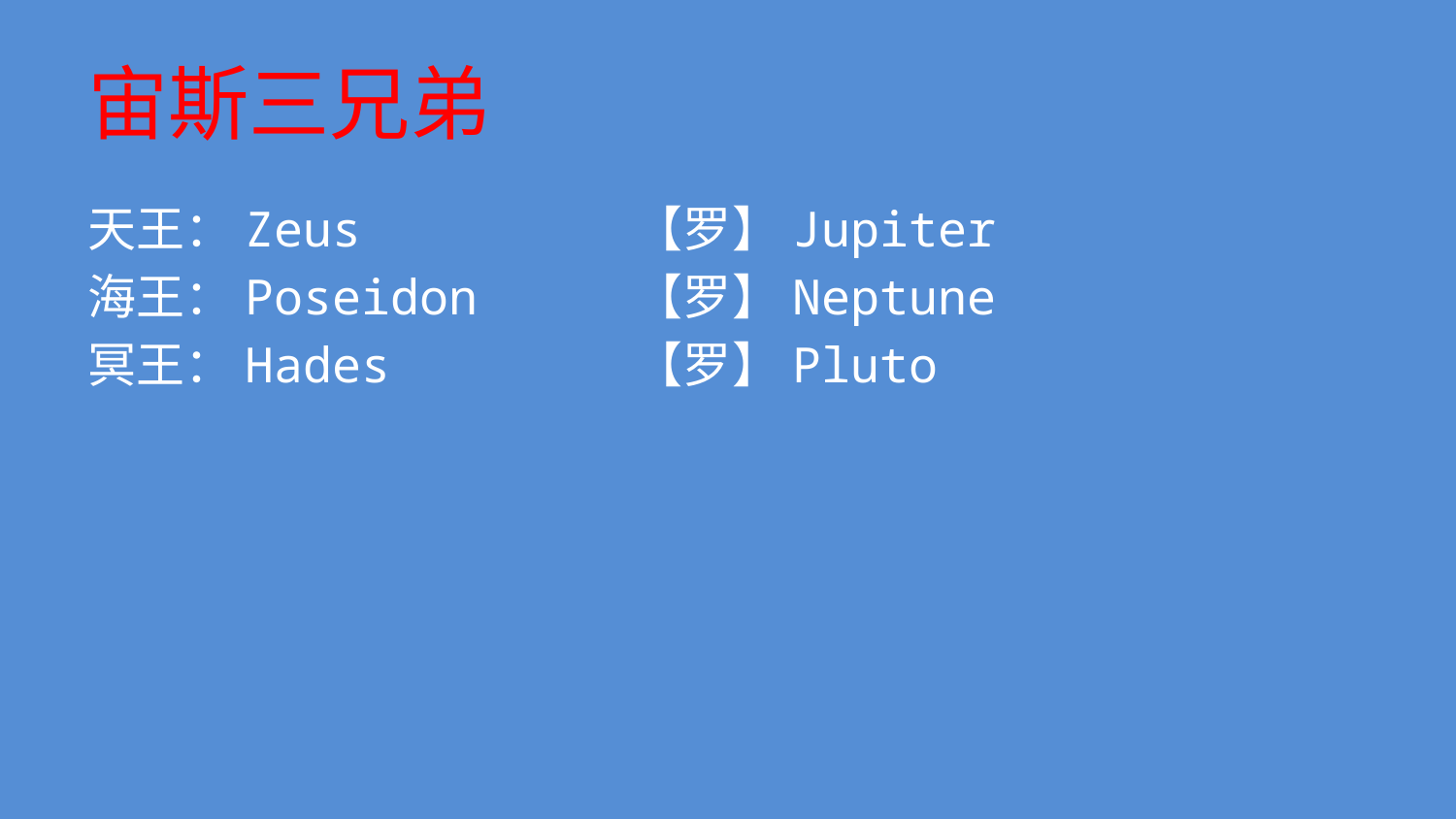

# 宙斯三兄弟
天王：Zeus         【罗】Jupiter
海王：Poseidon     【罗】Neptune
冥王：Hades        【罗】Pluto